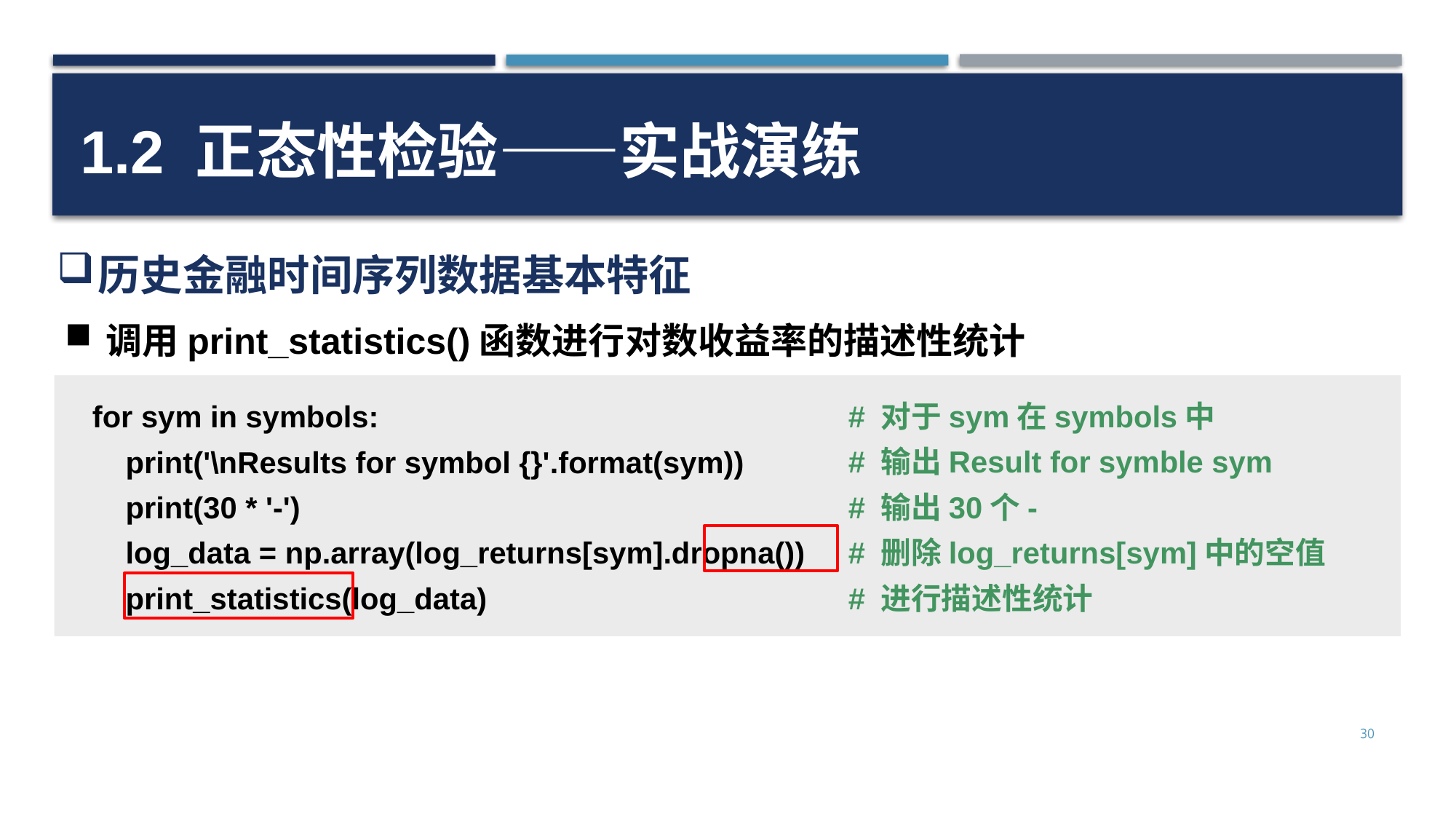

1.2 正态性检验——实战演练
历史金融时间序列数据基本特征
调用print_statistics()函数进行对数收益率的描述性统计

for sym in symbols:
    print('\nResults for symbol {}'.format(sym))
    print(30 * '-')
    log_data = np.array(log_returns[sym].dropna())
    print_statistics(log_data)
# 对于sym在symbols中
# 输出Result for symble sym
# 输出30个-
# 删除log_returns[sym]中的空值
# 进行描述性统计

30